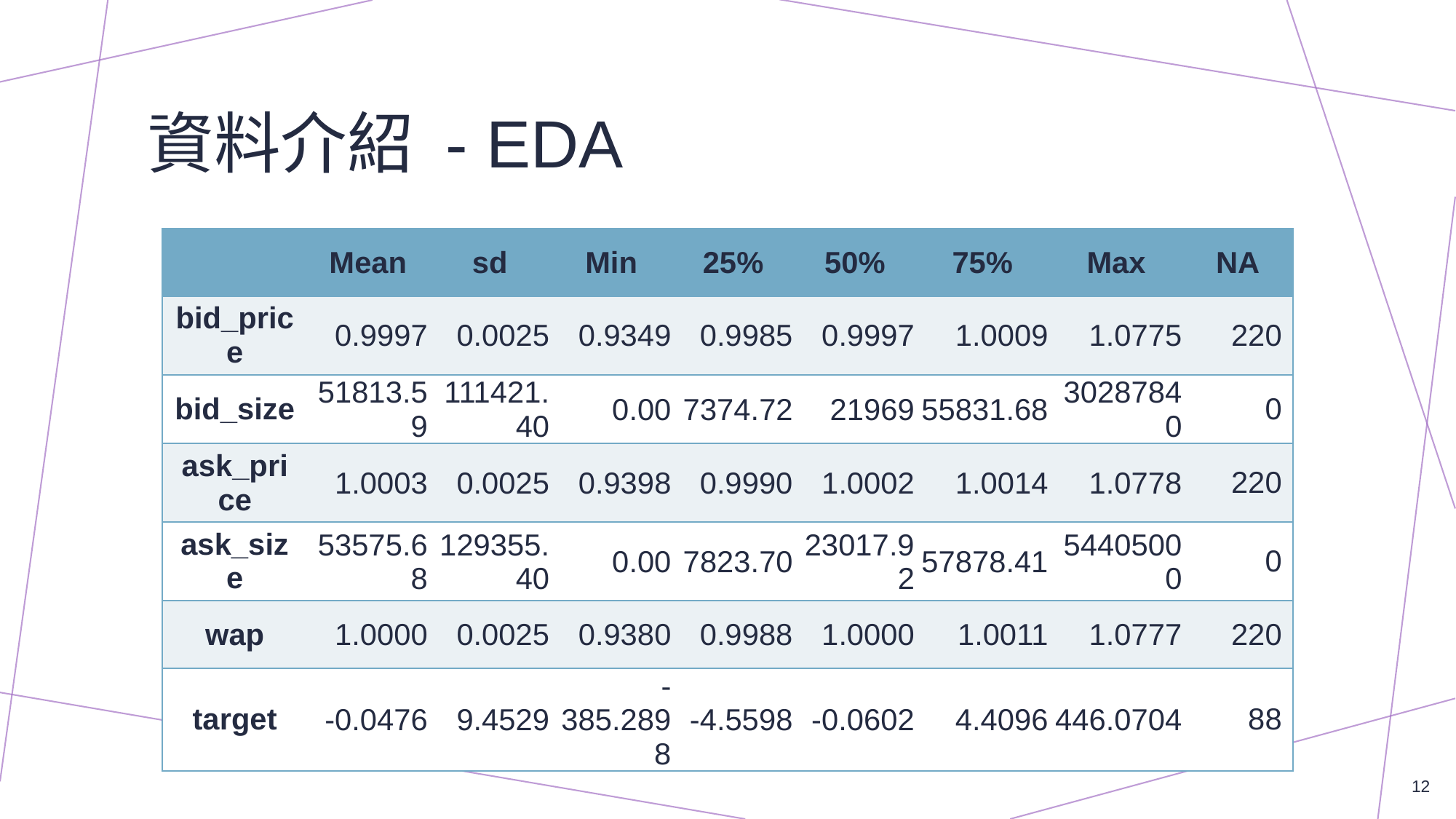

# 資料介紹 - EDA
|  | Mean | sd | Min | 25% | 50% | 75% | Max | NA |
| --- | --- | --- | --- | --- | --- | --- | --- | --- |
| bid\_price | 0.9997 | 0.0025 | 0.9349 | 0.9985 | 0.9997 | 1.0009 | 1.0775 | 220 |
| bid\_size | 51813.59 | 111421.40 | 0.00 | 7374.72 | 21969 | 55831.68 | 30287840 | 0 |
| ask\_price | 1.0003 | 0.0025 | 0.9398 | 0.9990 | 1.0002 | 1.0014 | 1.0778 | 220 |
| ask\_size | 53575.68 | 129355.40 | 0.00 | 7823.70 | 23017.92 | 57878.41 | 54405000 | 0 |
| wap | 1.0000 | 0.0025 | 0.9380 | 0.9988 | 1.0000 | 1.0011 | 1.0777 | 220 |
| target | -0.0476 | 9.4529 | -385.2898 | -4.5598 | -0.0602 | 4.4096 | 446.0704 | 88 |

12